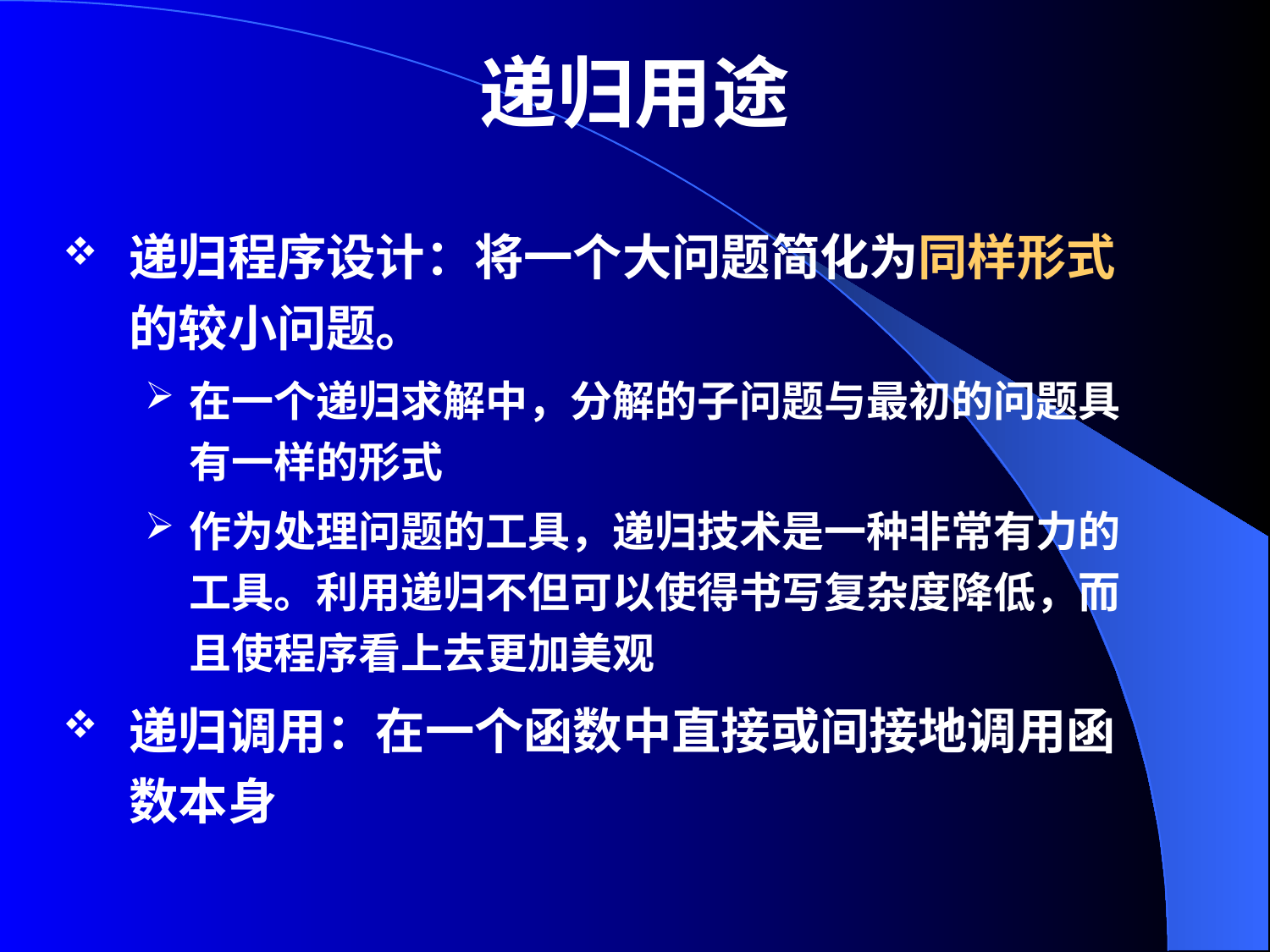

# 递归用途
递归程序设计：将一个大问题简化为同样形式的较小问题。
在一个递归求解中，分解的子问题与最初的问题具有一样的形式
作为处理问题的工具，递归技术是一种非常有力的工具。利用递归不但可以使得书写复杂度降低，而且使程序看上去更加美观
递归调用：在一个函数中直接或间接地调用函数本身